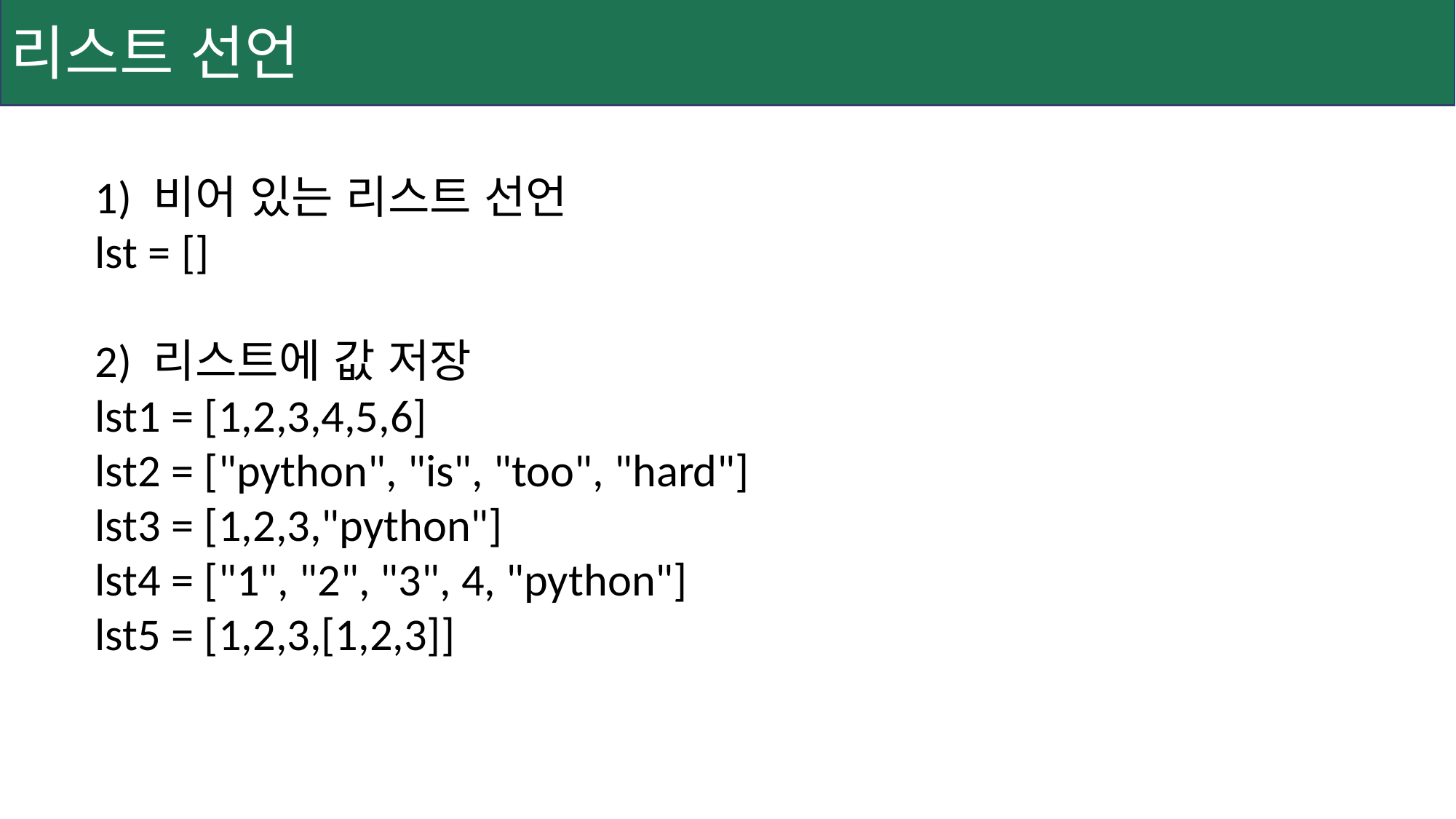

리스트 선언
1) 비어 있는 리스트 선언
lst = []

2) 리스트에 값 저장
lst1 = [1,2,3,4,5,6]
lst2 = ["python", "is", "too", "hard"]
lst3 = [1,2,3,"python"]
lst4 = ["1", "2", "3", 4, "python"]
lst5 = [1,2,3,[1,2,3]]